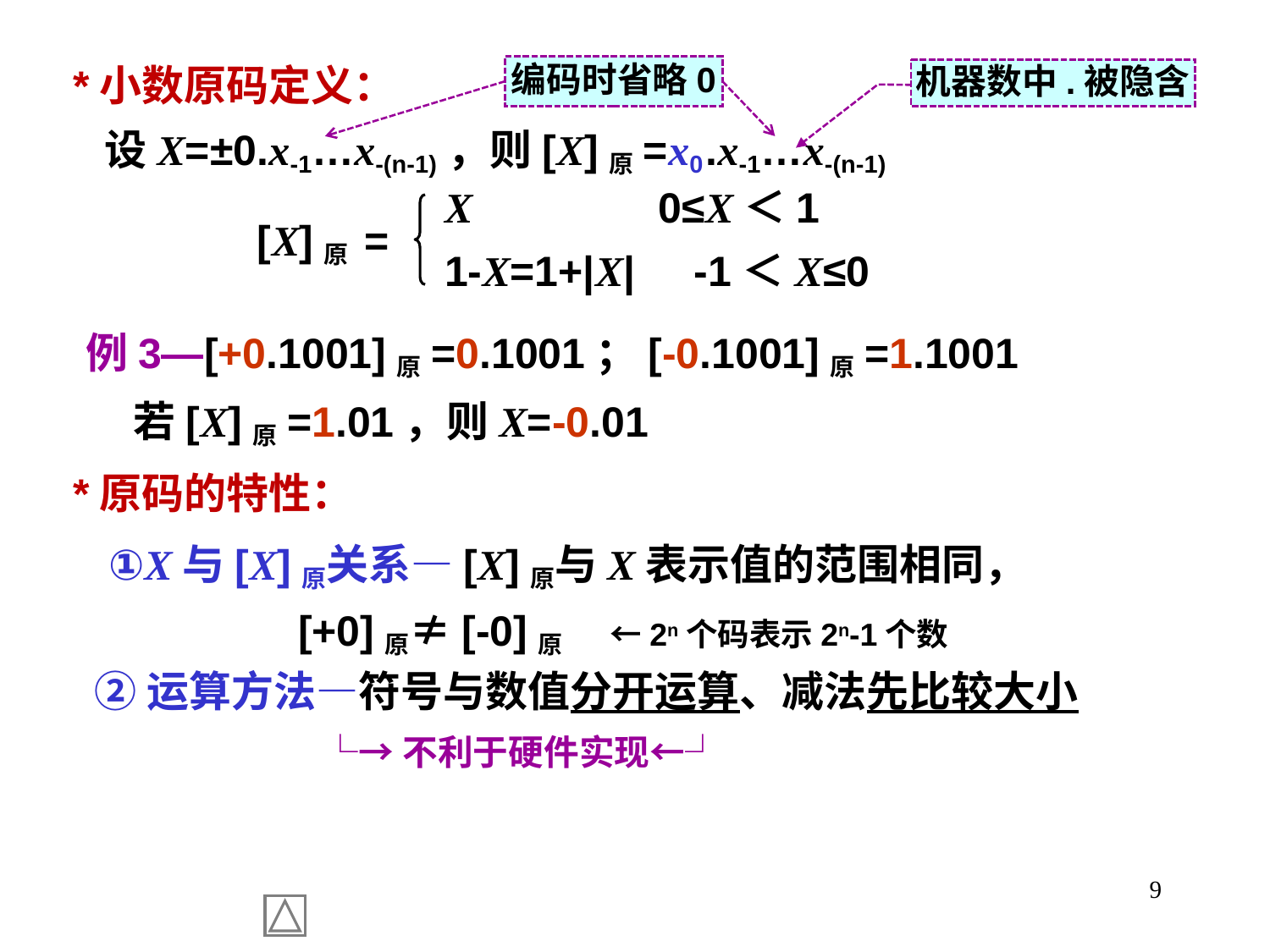

*小数原码定义：
      设X=±0.x-1…x-(n-1)，则[X]原=x0 .x-1…x-(n-1)
编码时省略0
机器数中.被隐含
X                0≤X＜1
1-X=1+|X|     -1＜X≤0

[X]原 =
    例3—[+0.1001]原=0.1001；[-0.1001]原=1.1001
         若[X]原=1.01，则X=-0.01
   *原码的特性：
      ①X与[X]原关系—[X]原与X表示值的范围相同，
                      [+0]原≠[-0]原     ←2n个码表示2n-1个数
      ②运算方法—符号与数值分开运算、减法先比较大小
                                   └→不利于硬件实现←┘
9